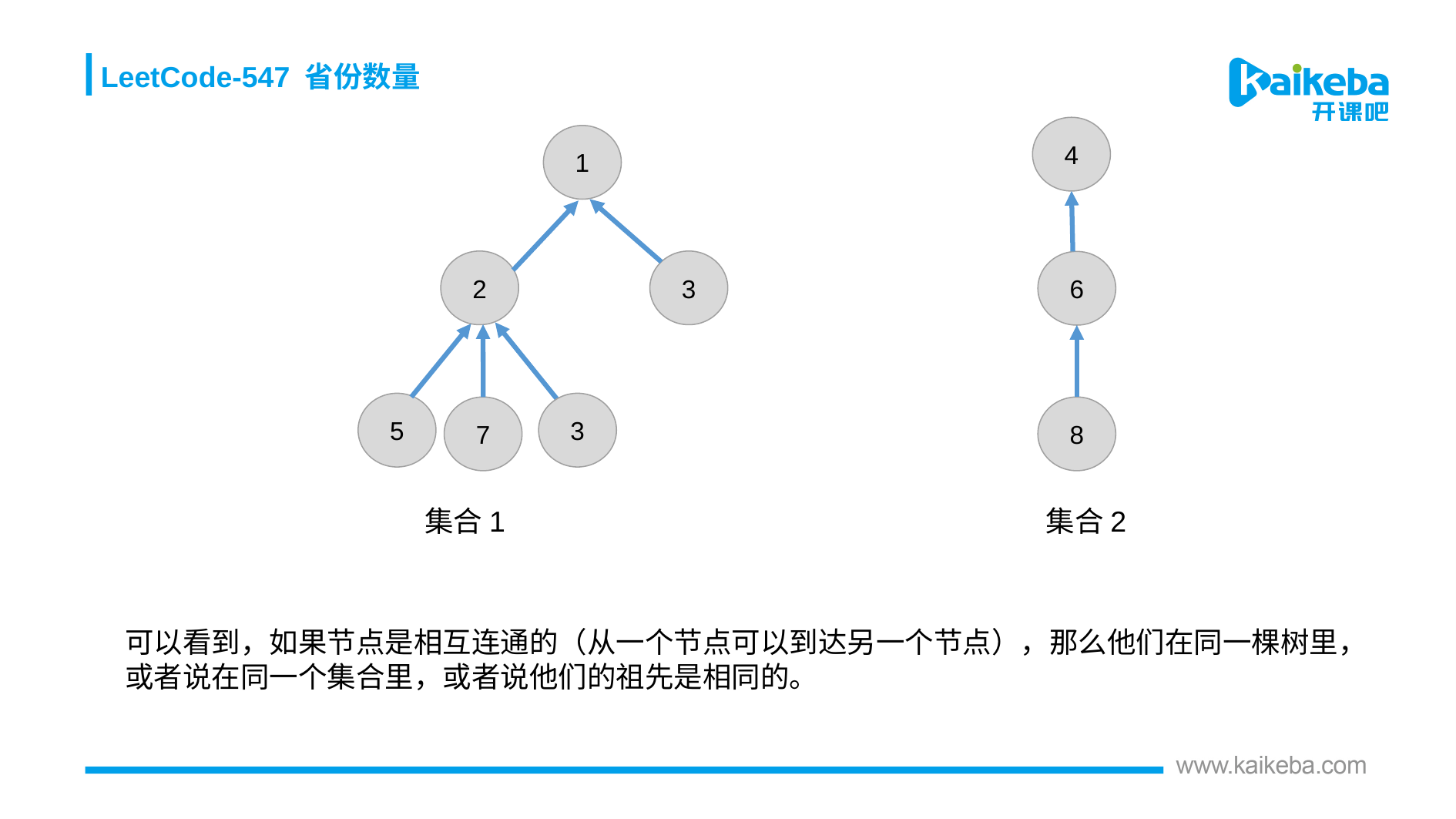

LeetCode-547 省份数量
4
1
2
3
6
5
3
7
8
集合1
集合2
可以看到，如果节点是相互连通的（从一个节点可以到达另一个节点），那么他们在同一棵树里，
或者说在同一个集合里，或者说他们的祖先是相同的。